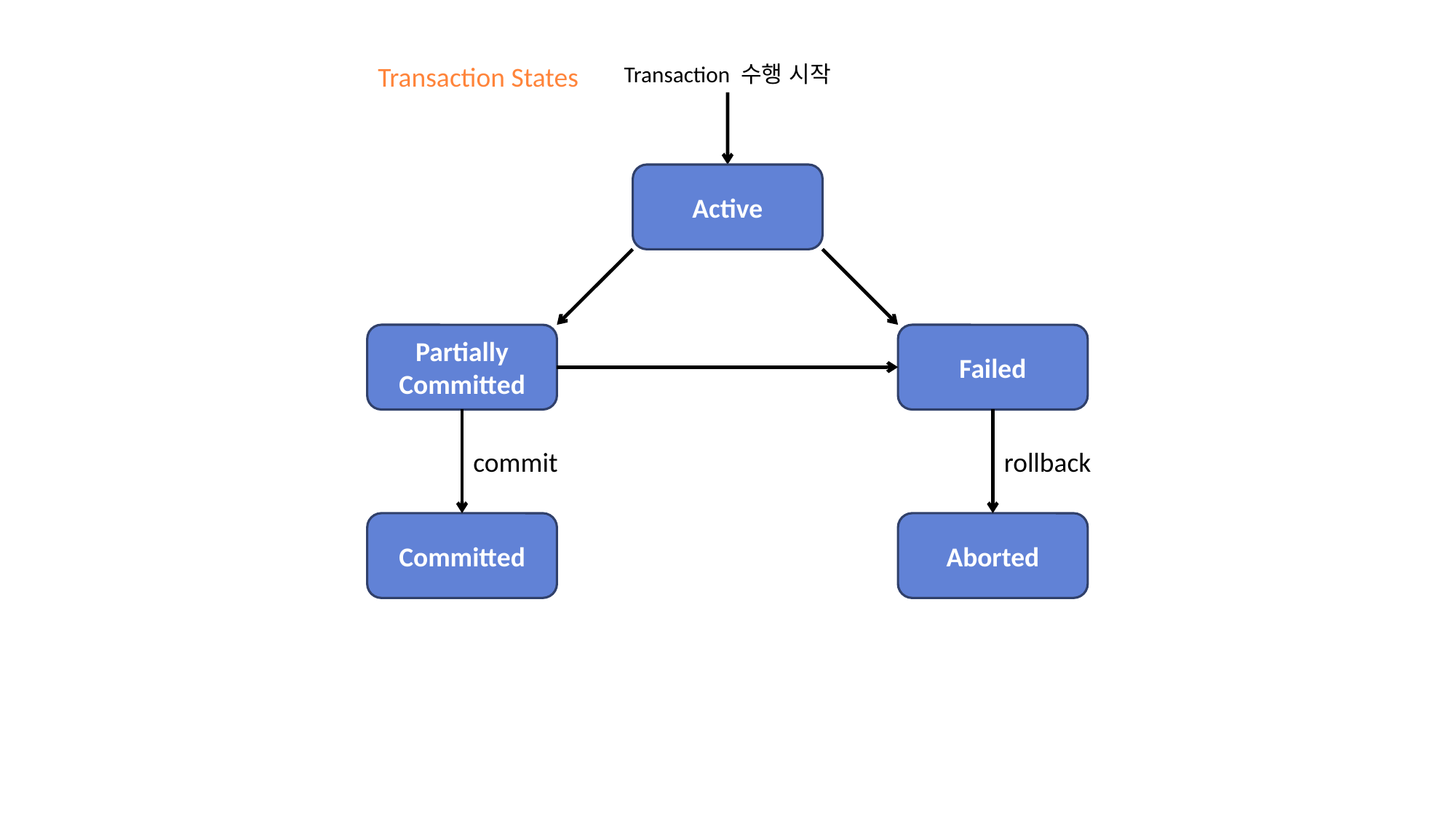

Transaction States
Transaction 수행 시작
Active
Partially Committed
Failed
commit
rollback
Committed
Aborted